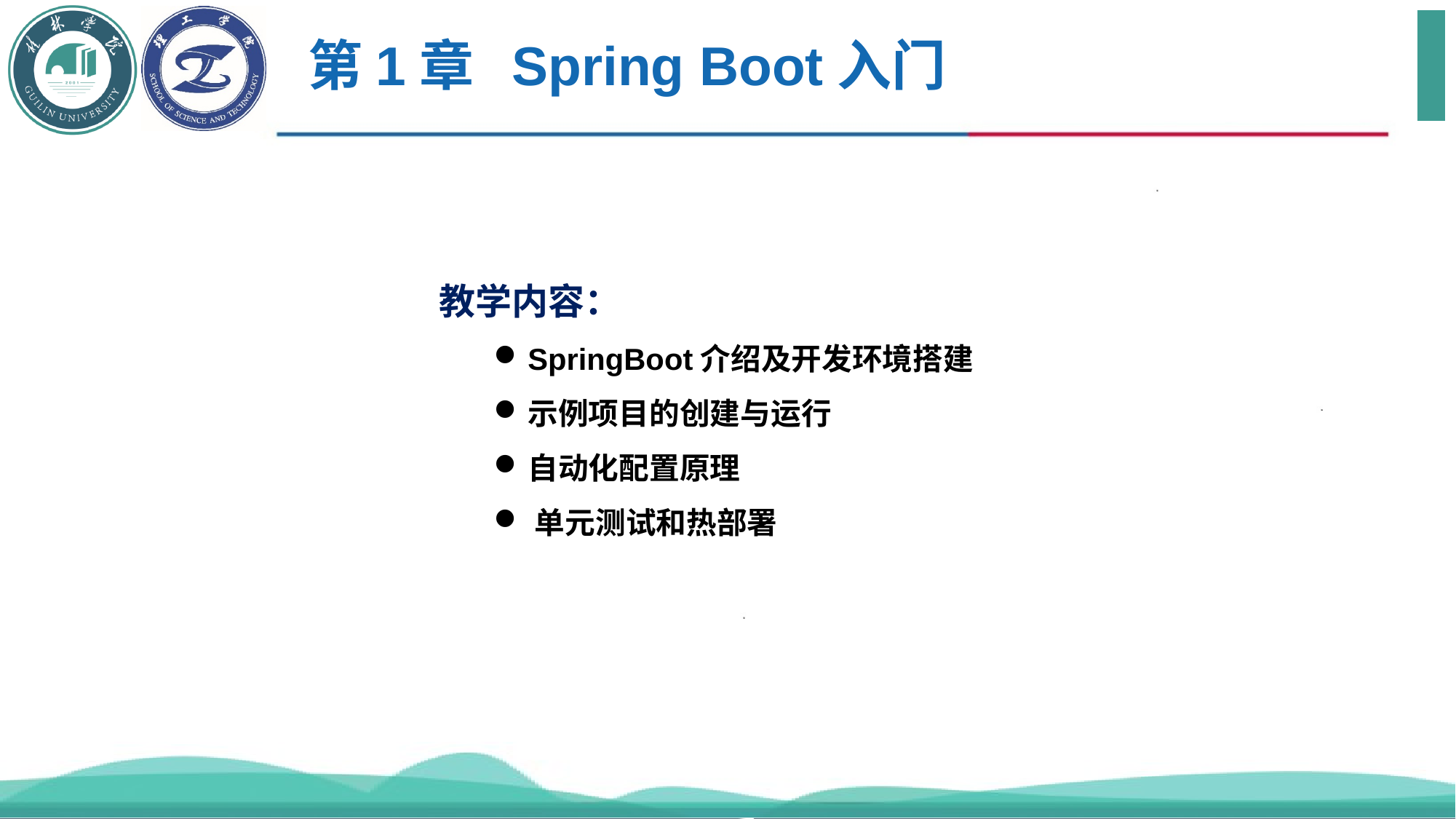

第1章  Spring Boot入门
教学内容：
SpringBoot介绍及开发环境搭建
示例项目的创建与运行
自动化配置原理
单元测试和热部署